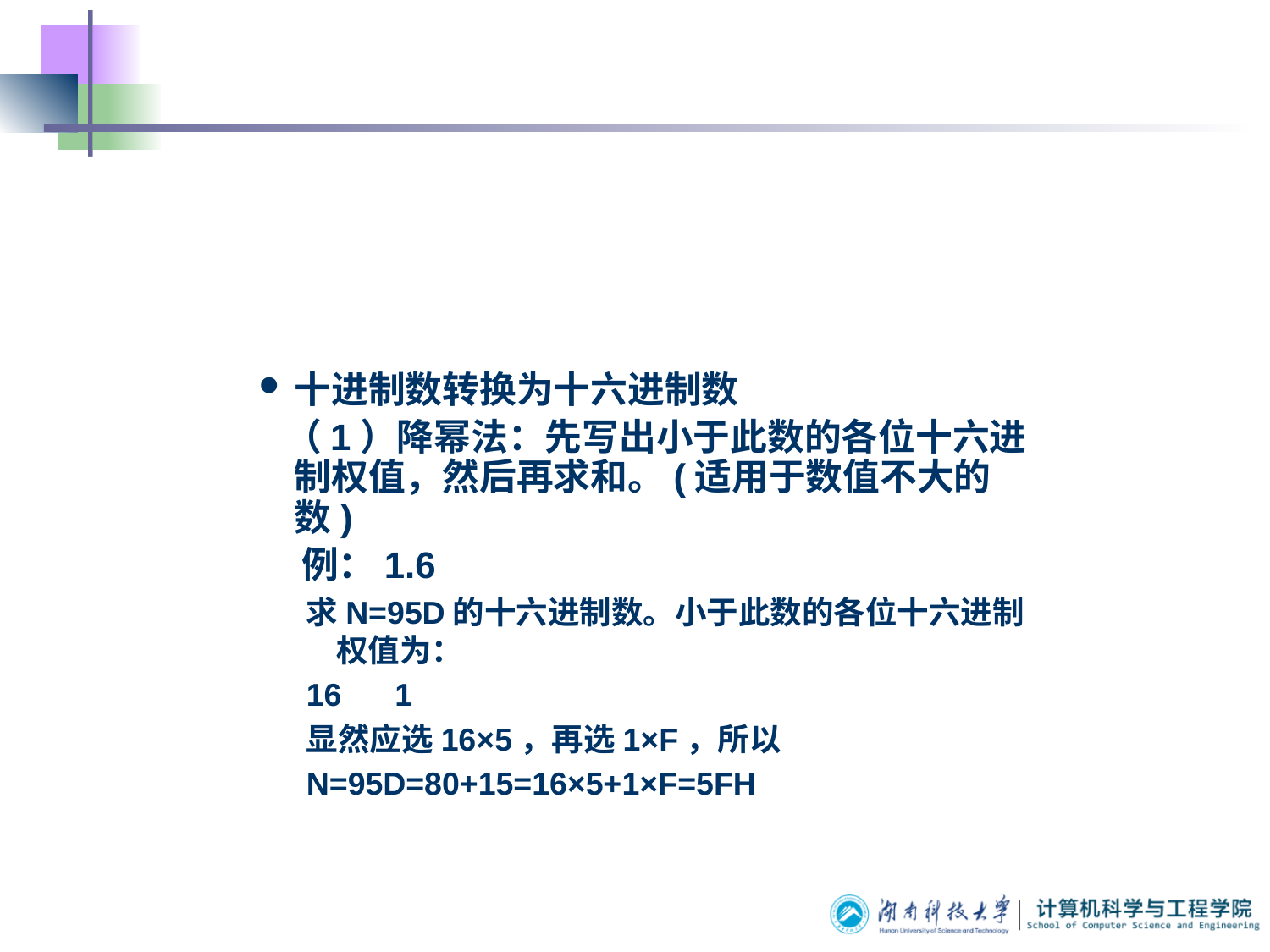

#
十进制数转换为十六进制数
  （1）降幂法：先写出小于此数的各位十六进制权值，然后再求和。(适用于数值不大的数)
    例：1.6
求N=95D的十六进制数。小于此数的各位十六进制权值为：
16      1
显然应选16×5，再选1×F，所以
N=95D=80+15=16×5+1×F=5FH